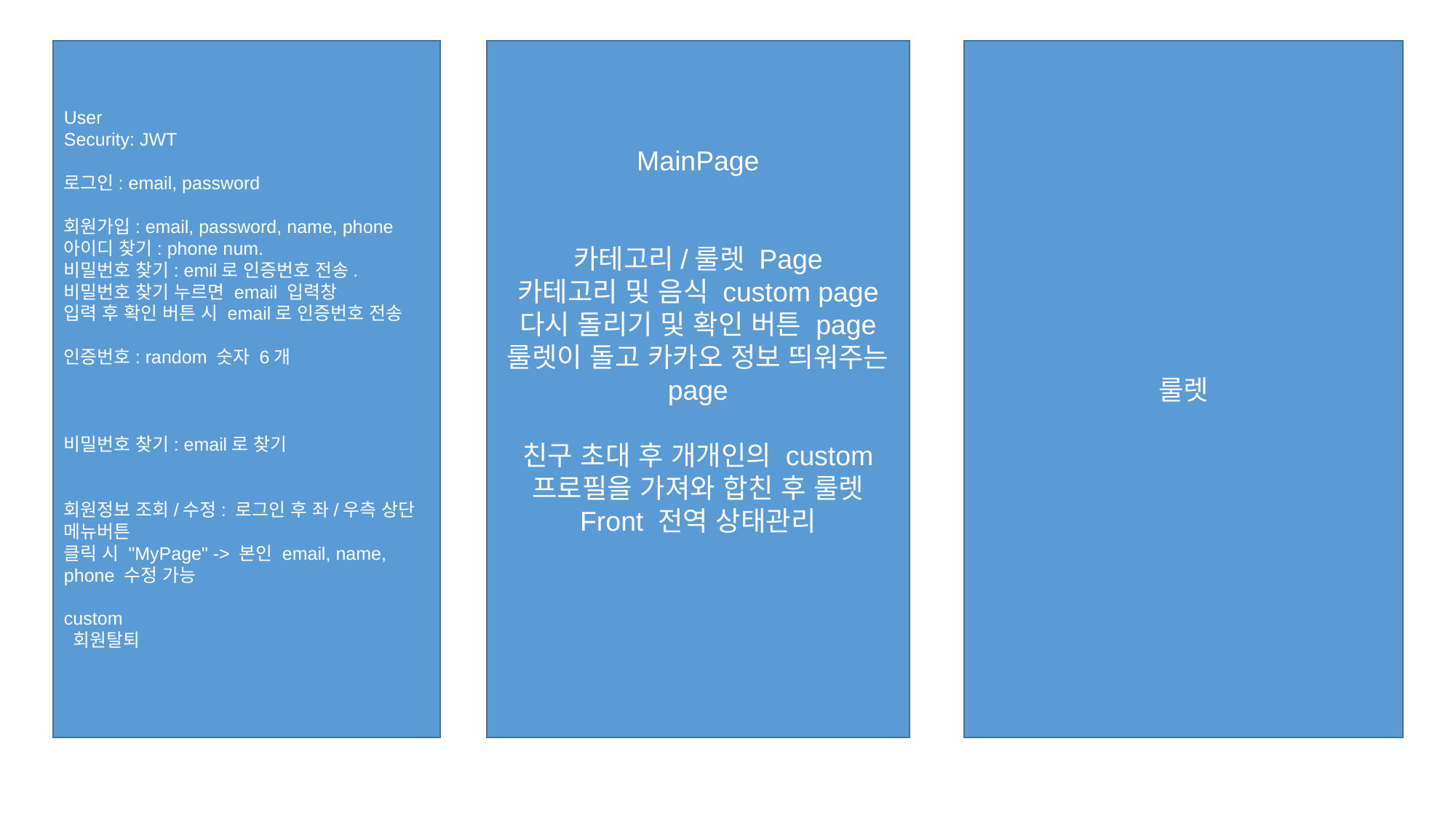

User
Security: JWT
로그인: email, password
회원가입: email, password, name, phone
아이디 찾기: phone num.
비밀번호 찾기: emil로 인증번호 전송.
비밀번호 찾기 누르면 email 입력창
입력 후 확인 버튼 시 email로 인증번호 전송
인증번호: random 숫자 6개

비밀번호 찾기: email로 찾기

회원정보 조회/수정: 로그인 후 좌/우측 상단 메뉴버튼
클릭 시 "MyPage" -> 본인 email, name, phone 수정 가능
custom
 회원탈퇴

MainPage

카테고리/룰렛 Page
카테고리 및 음식 custom page
다시 돌리기 및 확인 버튼 page
룰렛이 돌고 카카오 정보 띄워주는 page

친구 초대 후 개개인의 custom 프로필을 가져와 합친 후 룰렛
Front 전역 상태관리

룰렛